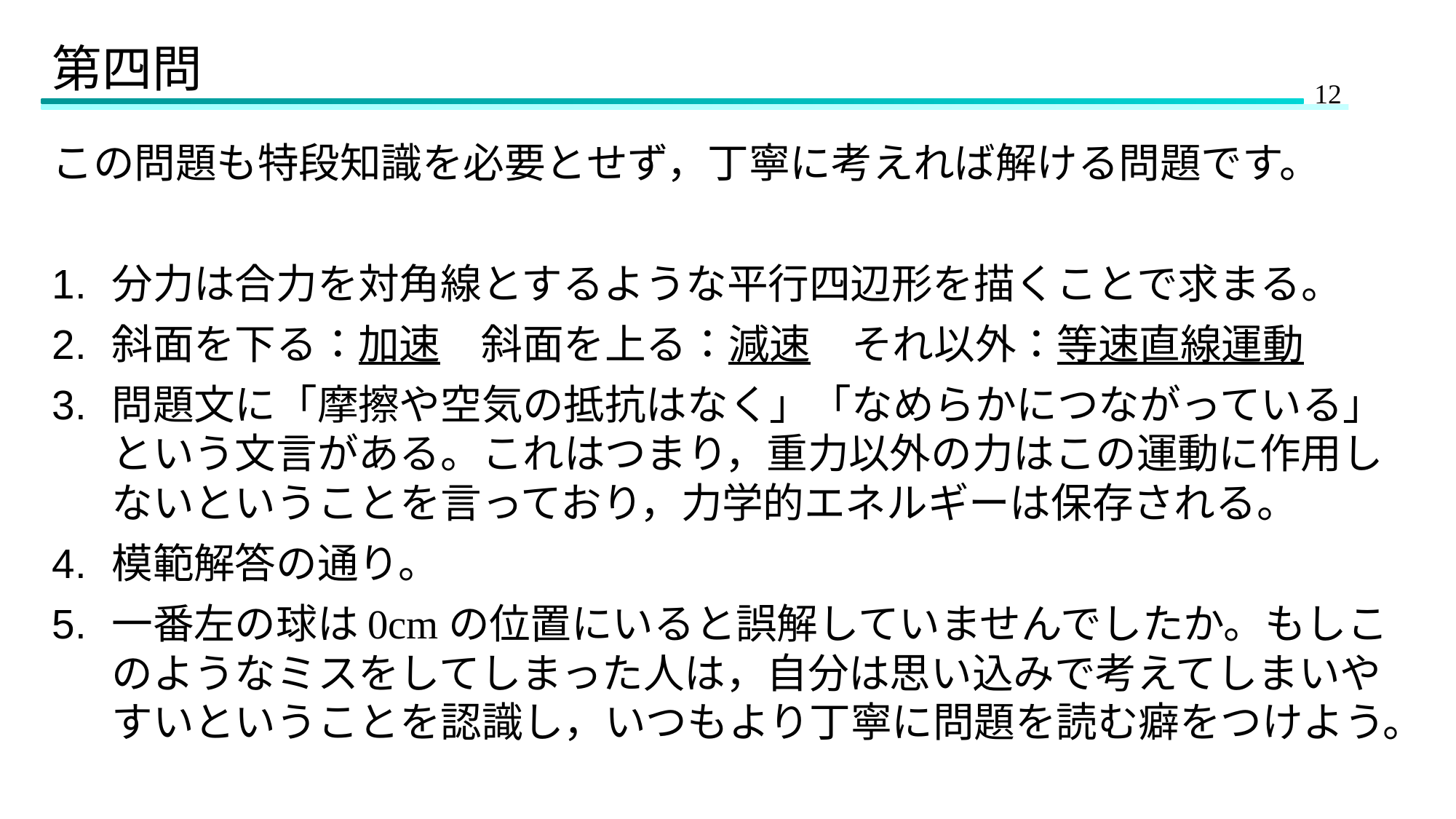

# 第四問
この問題も特段知識を必要とせず，丁寧に考えれば解ける問題です。

分力は合力を対角線とするような平行四辺形を描くことで求まる。
斜面を下る：加速　斜面を上る：減速　それ以外：等速直線運動
問題文に「摩擦や空気の抵抗はなく」「なめらかにつながっている」という文言がある。これはつまり，重力以外の力はこの運動に作用しないということを言っており，力学的エネルギーは保存される。
模範解答の通り。
一番左の球は0cmの位置にいると誤解していませんでしたか。もしこのようなミスをしてしまった人は，自分は思い込みで考えてしまいやすいということを認識し，いつもより丁寧に問題を読む癖をつけよう。